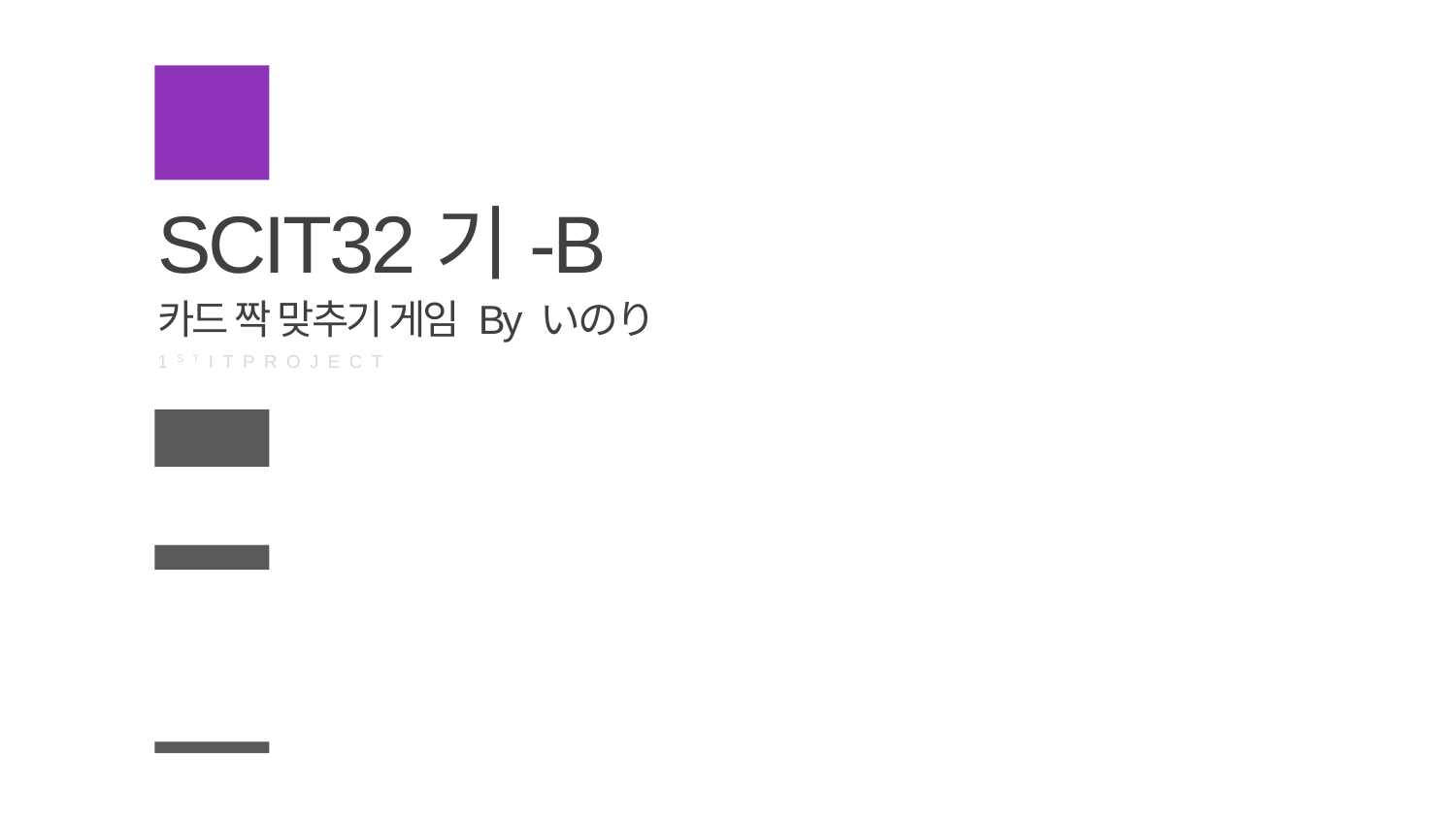

SCIT32기-B
카드 짝 맞추기 게임 By いのり
1STITPROJECT